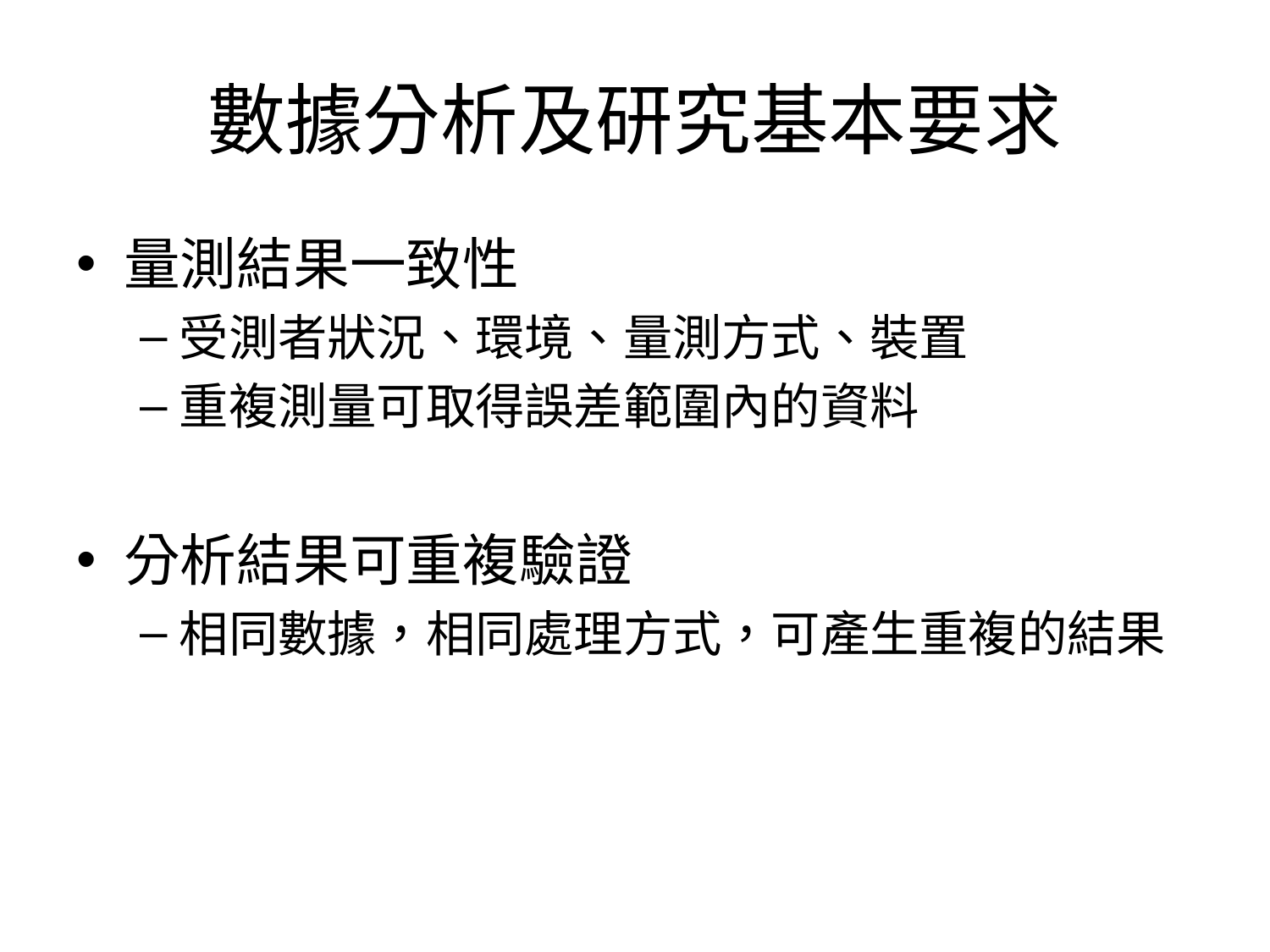

# 數據分析及研究基本要求
量測結果一致性
受測者狀況、環境、量測方式、裝置
重複測量可取得誤差範圍內的資料

分析結果可重複驗證
相同數據，相同處理方式，可產生重複的結果